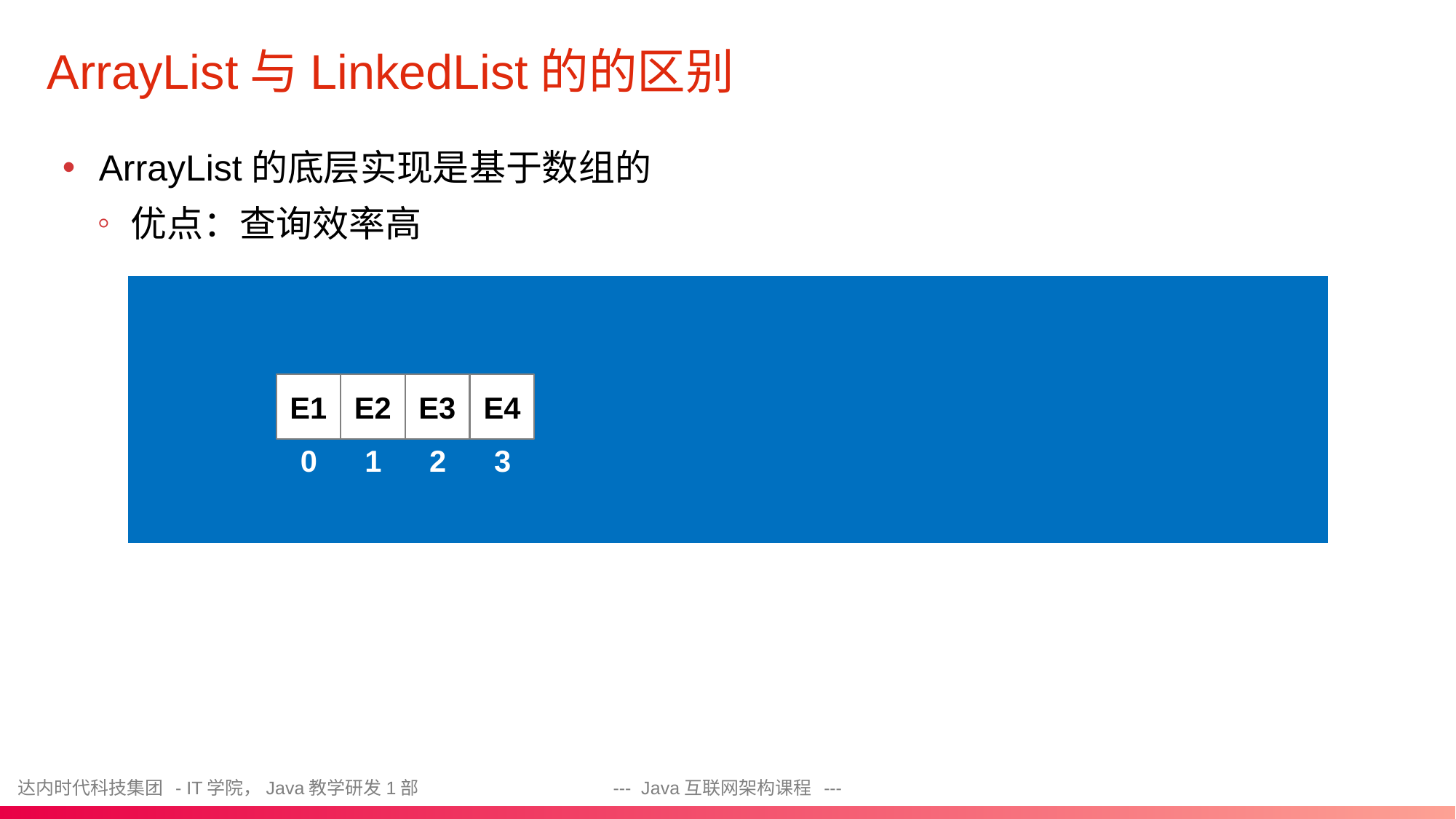

# ArrayList与LinkedList的的区别
ArrayList的底层实现是基于数组的
优点：查询效率高

E1
E2
E3
E4
0
1
2
3